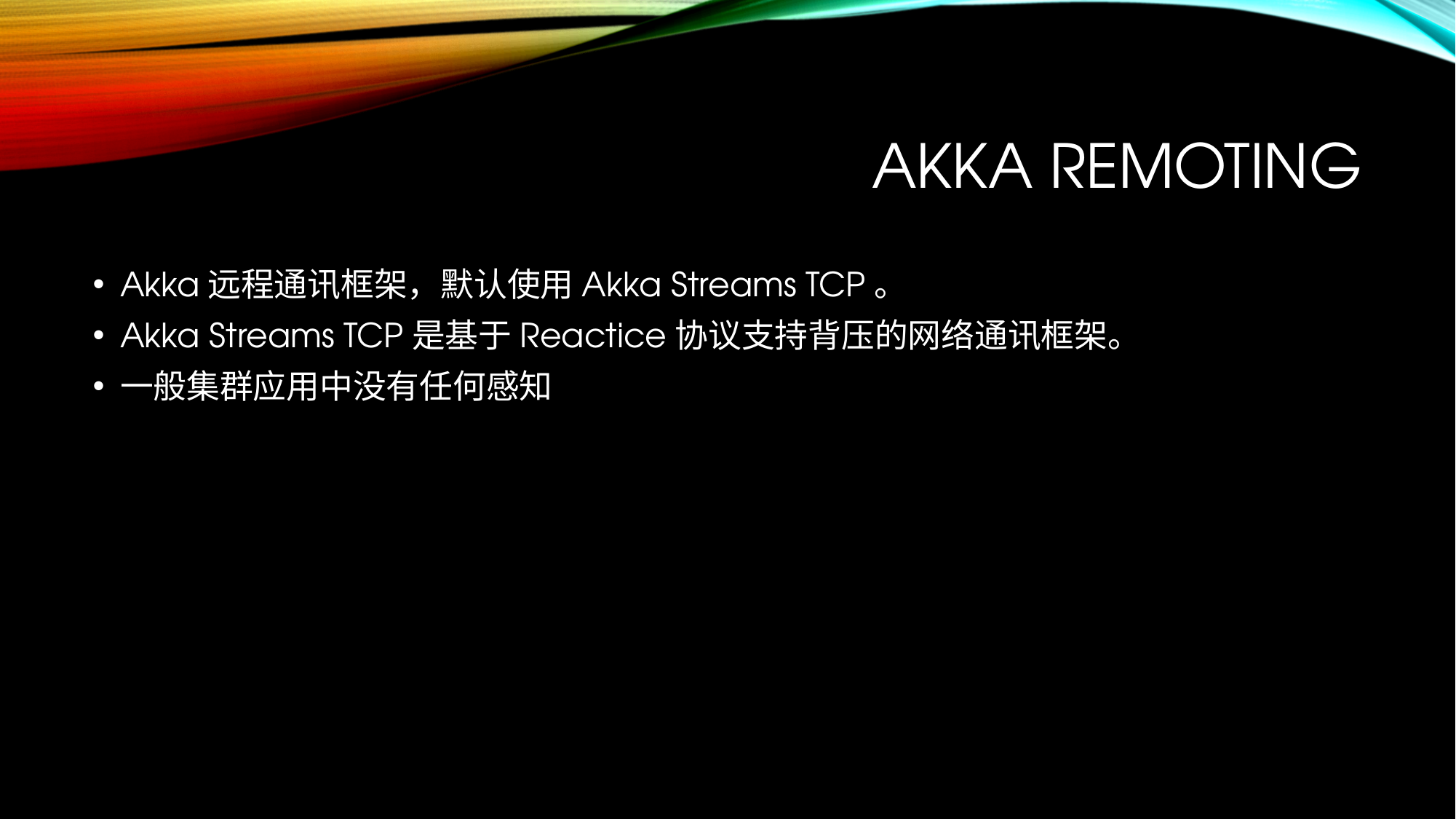

# Akka Remoting
Akka远程通讯框架，默认使用Akka Streams TCP。
Akka Streams TCP是基于Reactice协议支持背压的网络通讯框架。
一般集群应用中没有任何感知